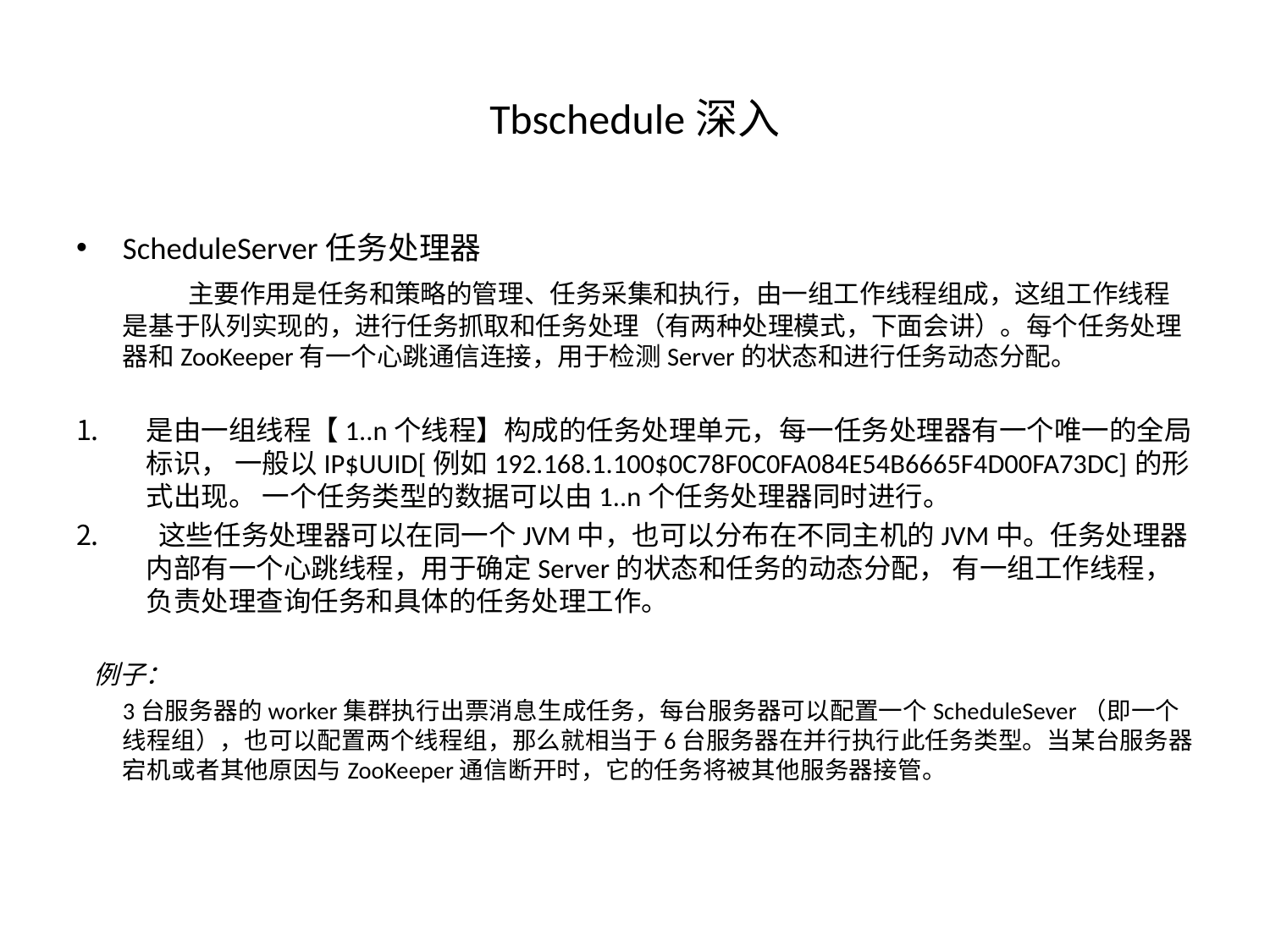

# Tbschedule深入
ScheduleServer任务处理器
               主要作用是任务和策略的管理、任务采集和执行，由一组工作线程组成，这组工作线程是基于队列实现的，进行任务抓取和任务处理（有两种处理模式，下面会讲）。每个任务处理器和ZooKeeper有一个心跳通信连接，用于检测Server的状态和进行任务动态分配。

是由一组线程【1..n个线程】构成的任务处理单元，每一任务处理器有一个唯一的全局标识， 一般以IP$UUID[例如192.168.1.100$0C78F0C0FA084E54B6665F4D00FA73DC]的形式出现。 一个任务类型的数据可以由1..n个任务处理器同时进行。
 这些任务处理器可以在同一个JVM中，也可以分布在不同主机的JVM中。任务处理器内部有一个心跳线程，用于确定Server的状态和任务的动态分配， 有一组工作线程，负责处理查询任务和具体的任务处理工作。

  例子：
		3台服务器的worker集群执行出票消息生成任务，每台服务器可以配置一个ScheduleSever（即一个线程组），也可以配置两个线程组，那么就相当于6台服务器在并行执行此任务类型。当某台服务器宕机或者其他原因与ZooKeeper通信断开时，它的任务将被其他服务器接管。